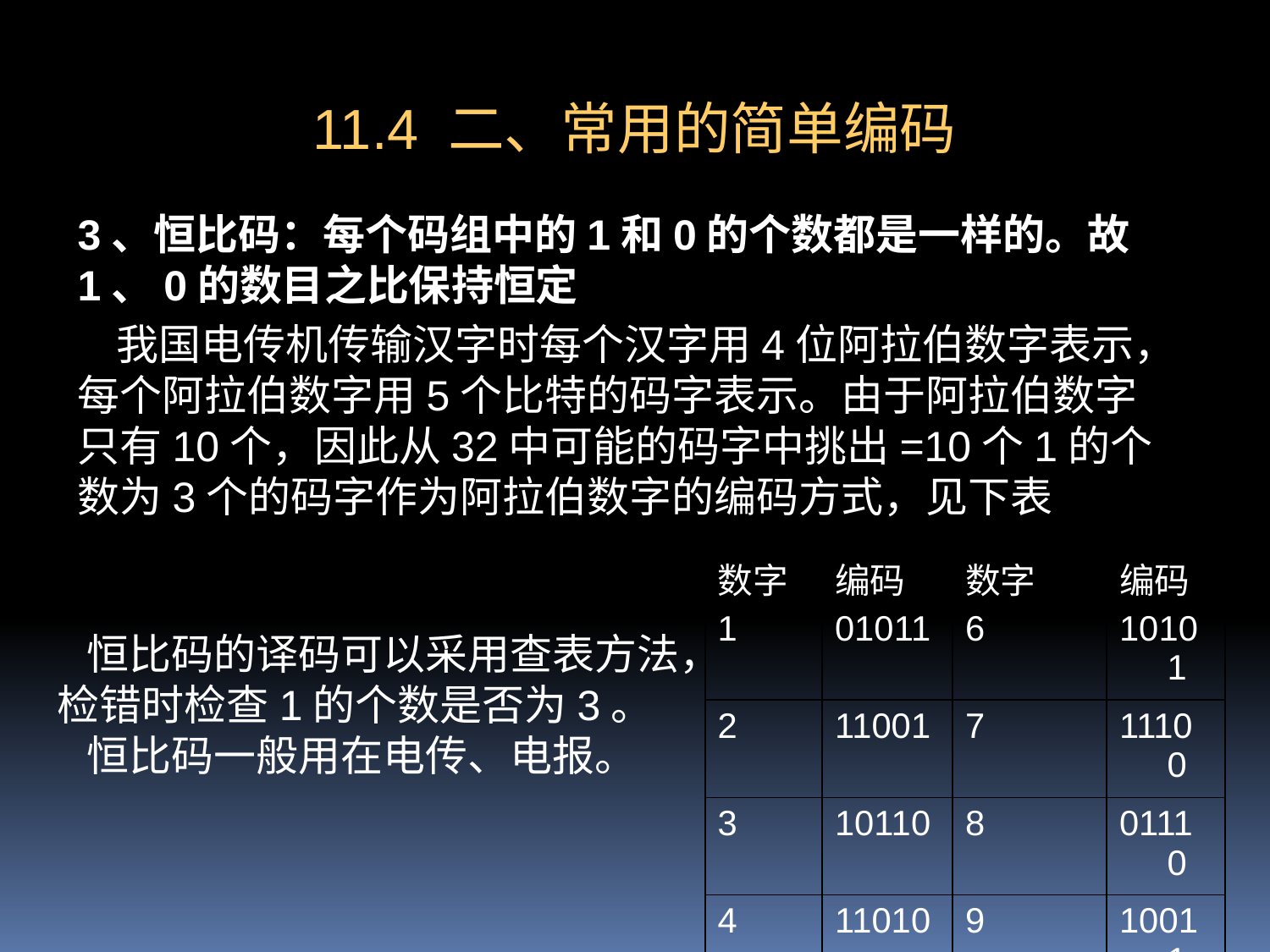

# 11.4 二、常用的简单编码
3、恒比码：每个码组中的1和0的个数都是一样的。故1、0的数目之比保持恒定
   我国电传机传输汉字时每个汉字用4位阿拉伯数字表示，每个阿拉伯数字用5个比特的码字表示。由于阿拉伯数字只有10个，因此从32中可能的码字中挑出=10个1的个数为3个的码字作为阿拉伯数字的编码方式，见下表
| 数字 | 编码 | 数字 | 编码 |
| --- | --- | --- | --- |
| 1 | 01011 | 6 | 10101 |
| 2 | 11001 | 7 | 11100 |
| 3 | 10110 | 8 | 01110 |
| 4 | 11010 | 9 | 10011 |
| 5 | 00111 | 0 | 01101 |
  恒比码的译码可以采用查表方法，检错时检查1的个数是否为3。
  恒比码一般用在电传、电报。